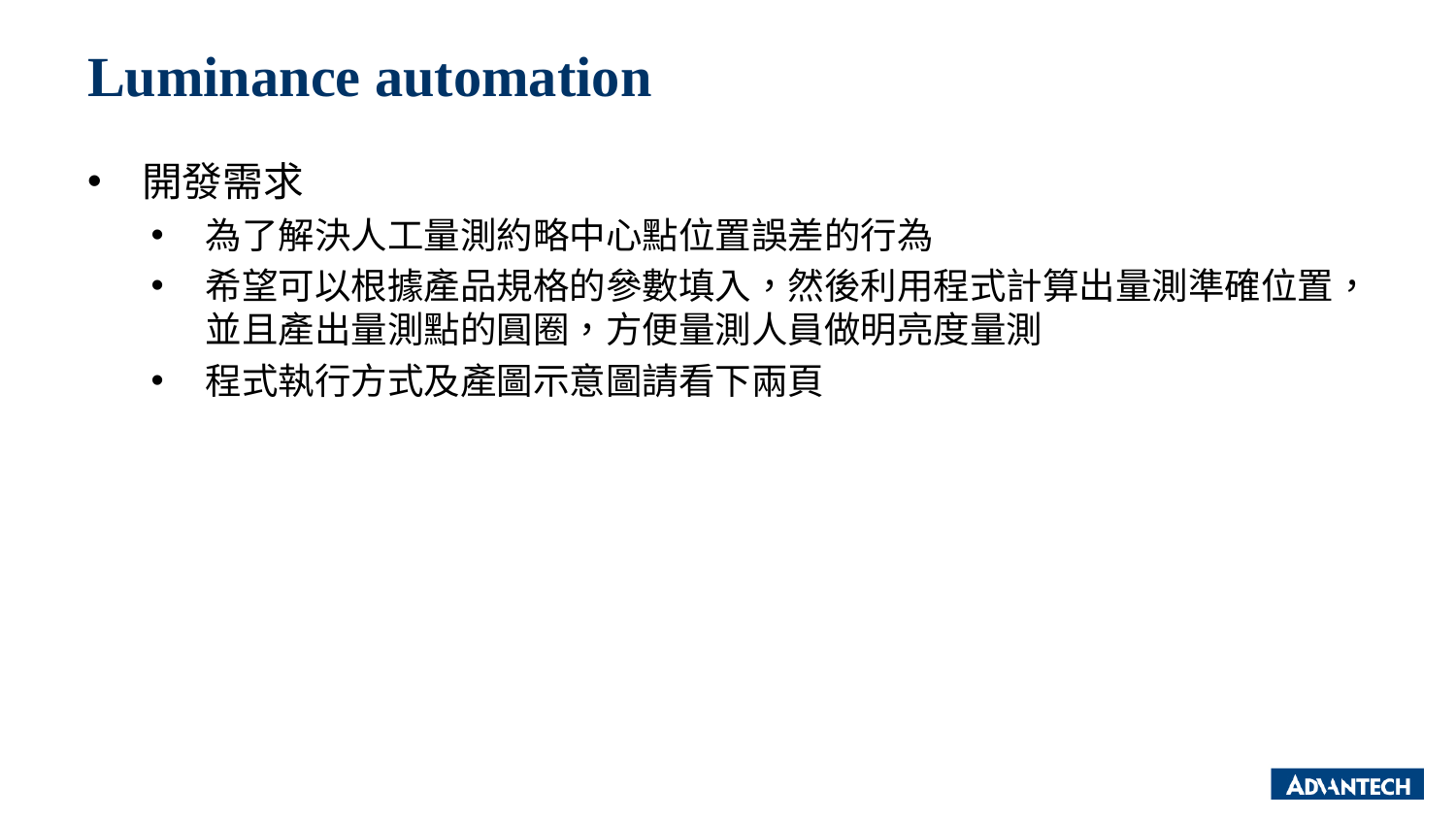

# Luminance automation
開發需求
為了解決人工量測約略中心點位置誤差的行為
希望可以根據產品規格的參數填入，然後利用程式計算出量測準確位置，並且產出量測點的圓圈，方便量測人員做明亮度量測
程式執行方式及產圖示意圖請看下兩頁